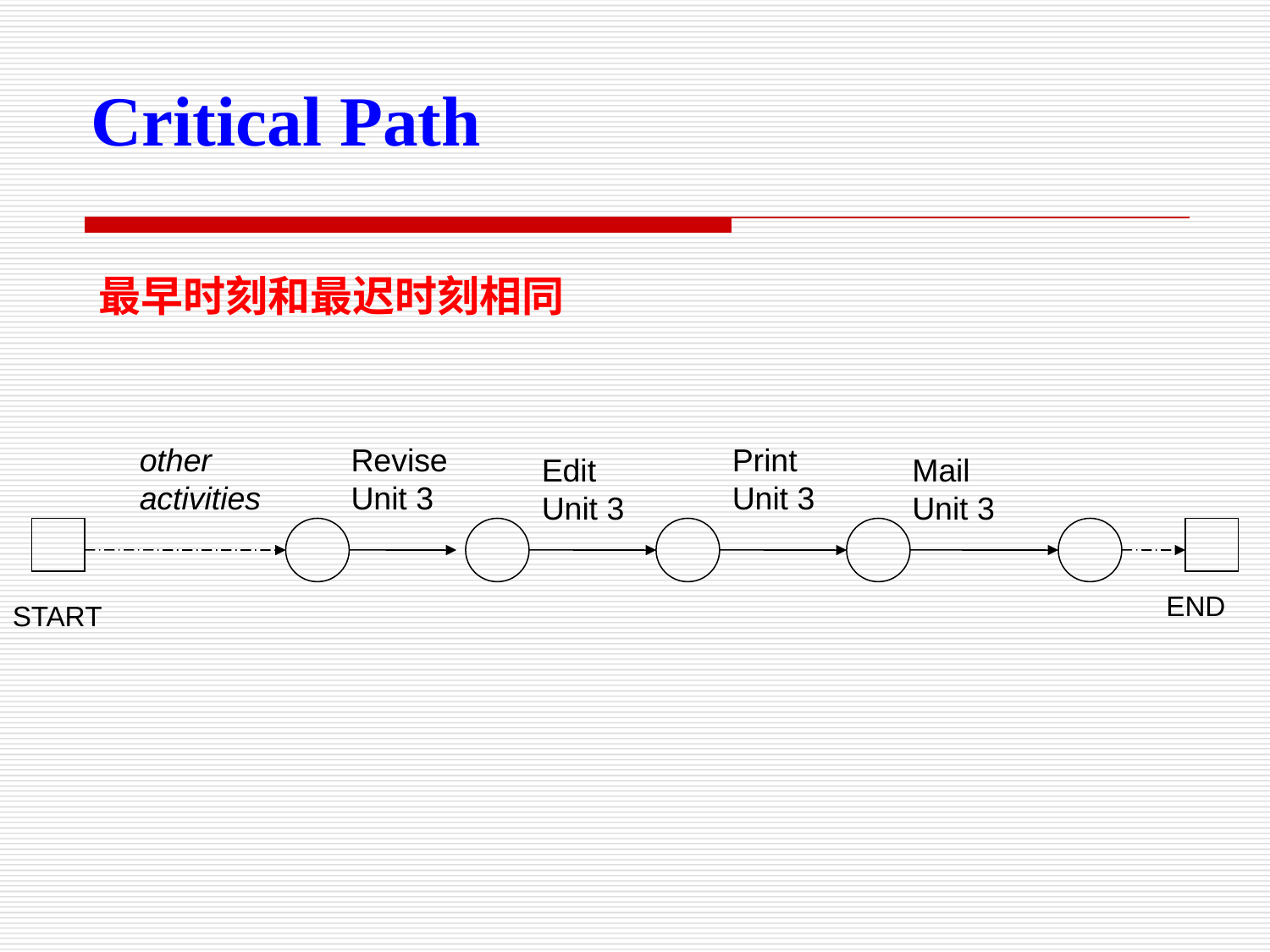

# Critical Path
最早时刻和最迟时刻相同
other
activities
Revise
Unit 3
Print
Unit 3
Edit
Unit 3
Mail
Unit 3

END
START